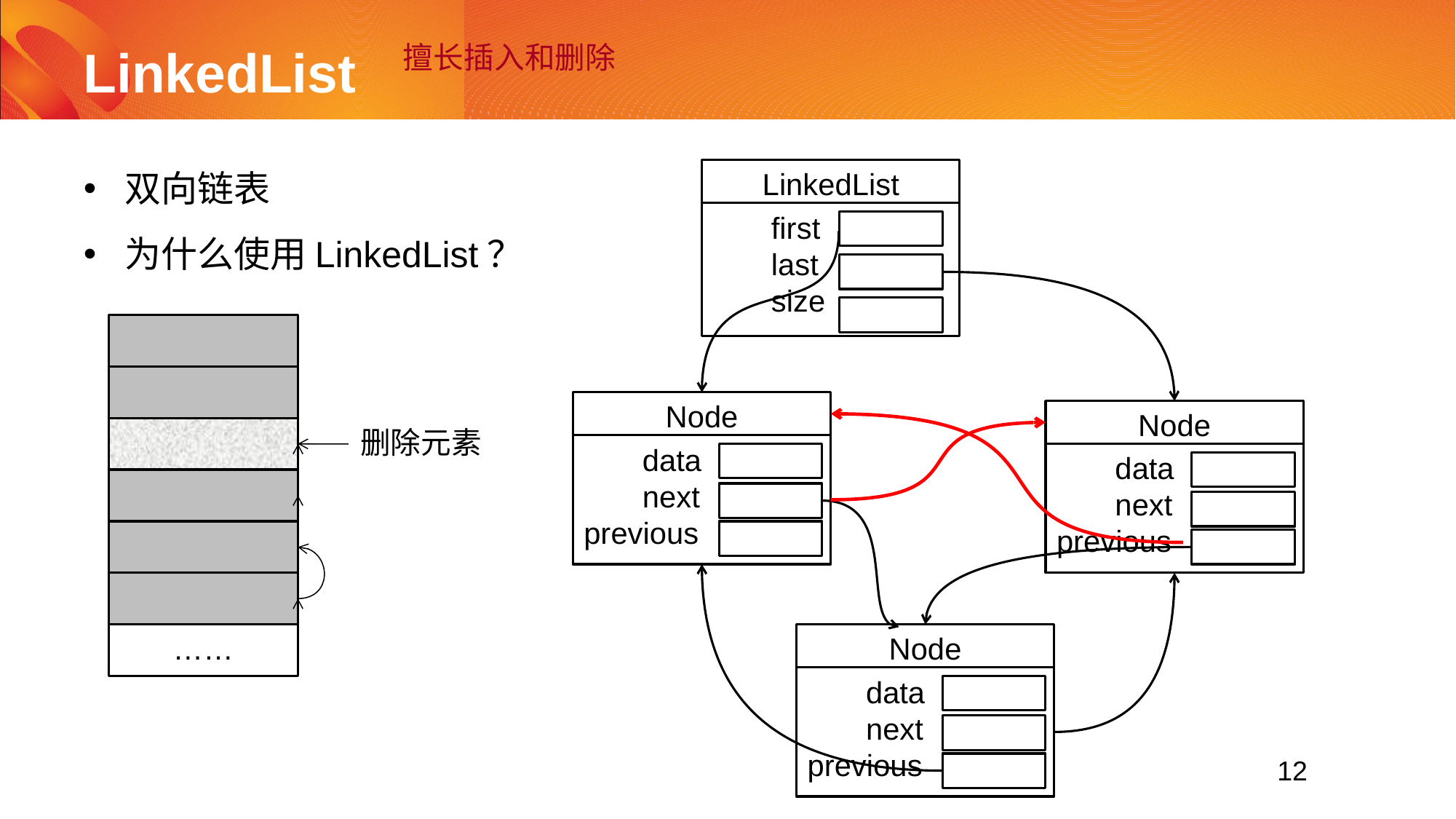

# LinkedList
擅长插入和删除
双向链表
为什么使用LinkedList？
LinkedList
       first
       last
       size

Node
       data
       next
previous

Node
       data
       next
previous

删除元素

……
Node
       data
       next
previous